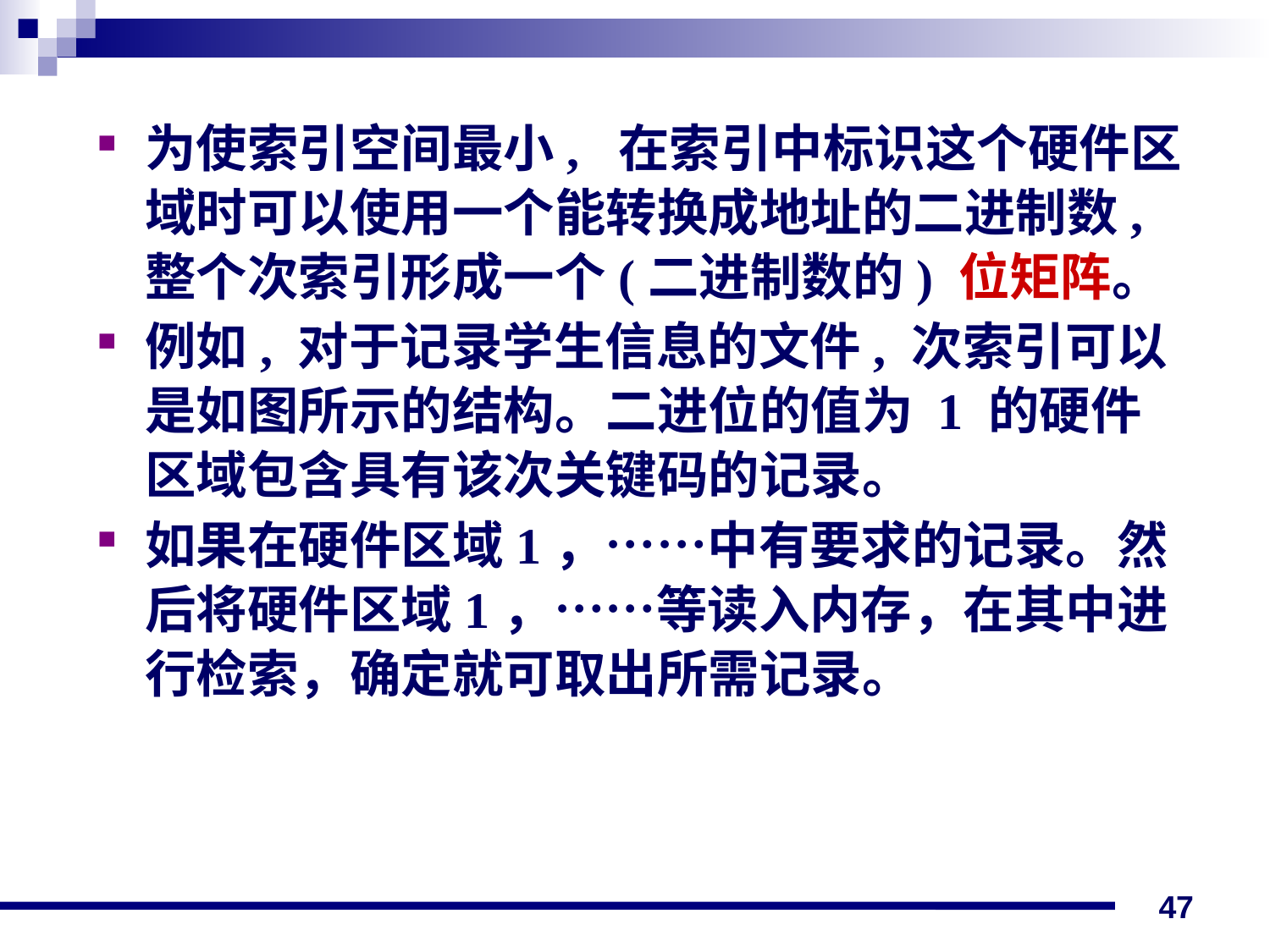

为使索引空间最小,  在索引中标识这个硬件区域时可以使用一个能转换成地址的二进制数,  整个次索引形成一个(二进制数的) 位矩阵。
例如, 对于记录学生信息的文件, 次索引可以是如图所示的结构。二进位的值为 1 的硬件区域包含具有该次关键码的记录。
如果在硬件区域1，……中有要求的记录。然后将硬件区域1，……等读入内存，在其中进行检索，确定就可取出所需记录。
47